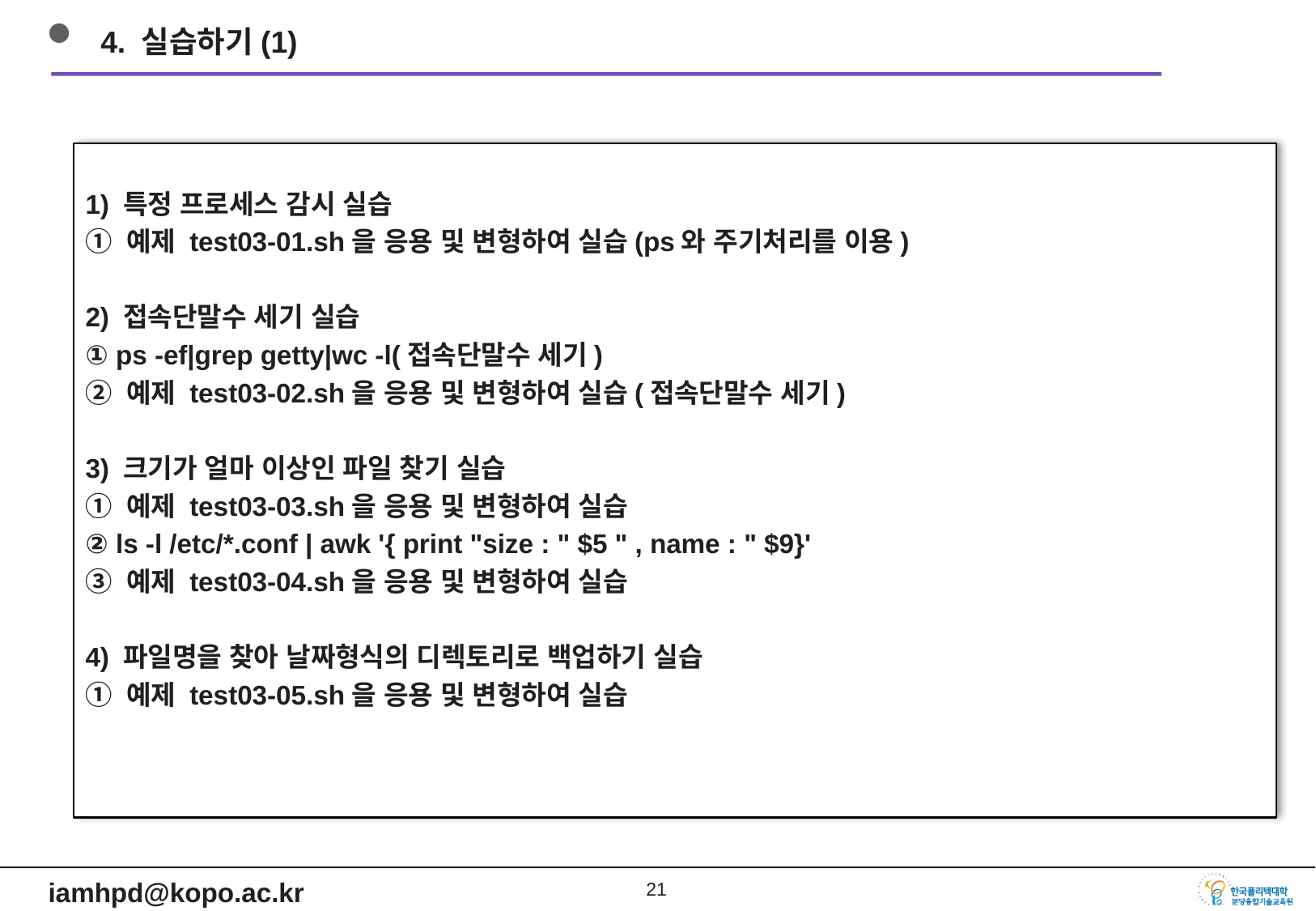

4. 실습하기(1)

1) 특정 프로세스 감시 실습
① 예제 test03-01.sh을 응용 및 변형하여 실습(ps와 주기처리를 이용)

2) 접속단말수 세기 실습
① ps -ef|grep getty|wc -l(접속단말수 세기)
② 예제 test03-02.sh을 응용 및 변형하여 실습(접속단말수 세기)

3) 크기가 얼마 이상인 파일 찾기 실습
① 예제 test03-03.sh을 응용 및 변형하여 실습
② ls -l /etc/*.conf | awk '{ print "size : " $5 " , name : " $9}'
③ 예제 test03-04.sh을 응용 및 변형하여 실습

4) 파일명을 찾아 날짜형식의 디렉토리로 백업하기 실습
① 예제 test03-05.sh을 응용 및 변형하여 실습
21